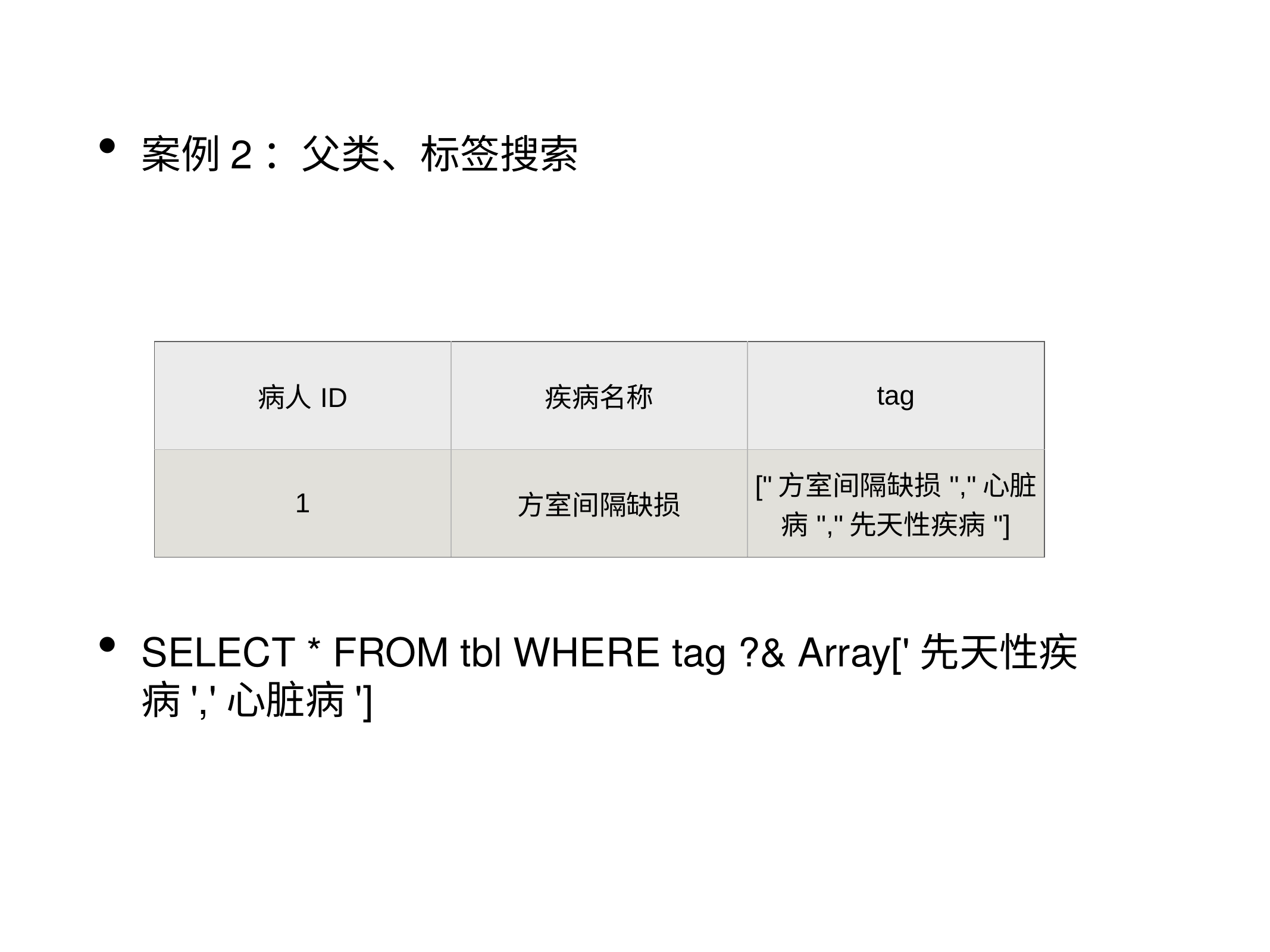

案例2：父类、标签搜索

SELECT * FROM tbl WHERE tag ?& Array['先天性疾病','心脏病']
| 病人ID | 疾病名称 | tag |
| --- | --- | --- |
| 1 | 方室间隔缺损 | ["方室间隔缺损","心脏病","先天性疾病"] |